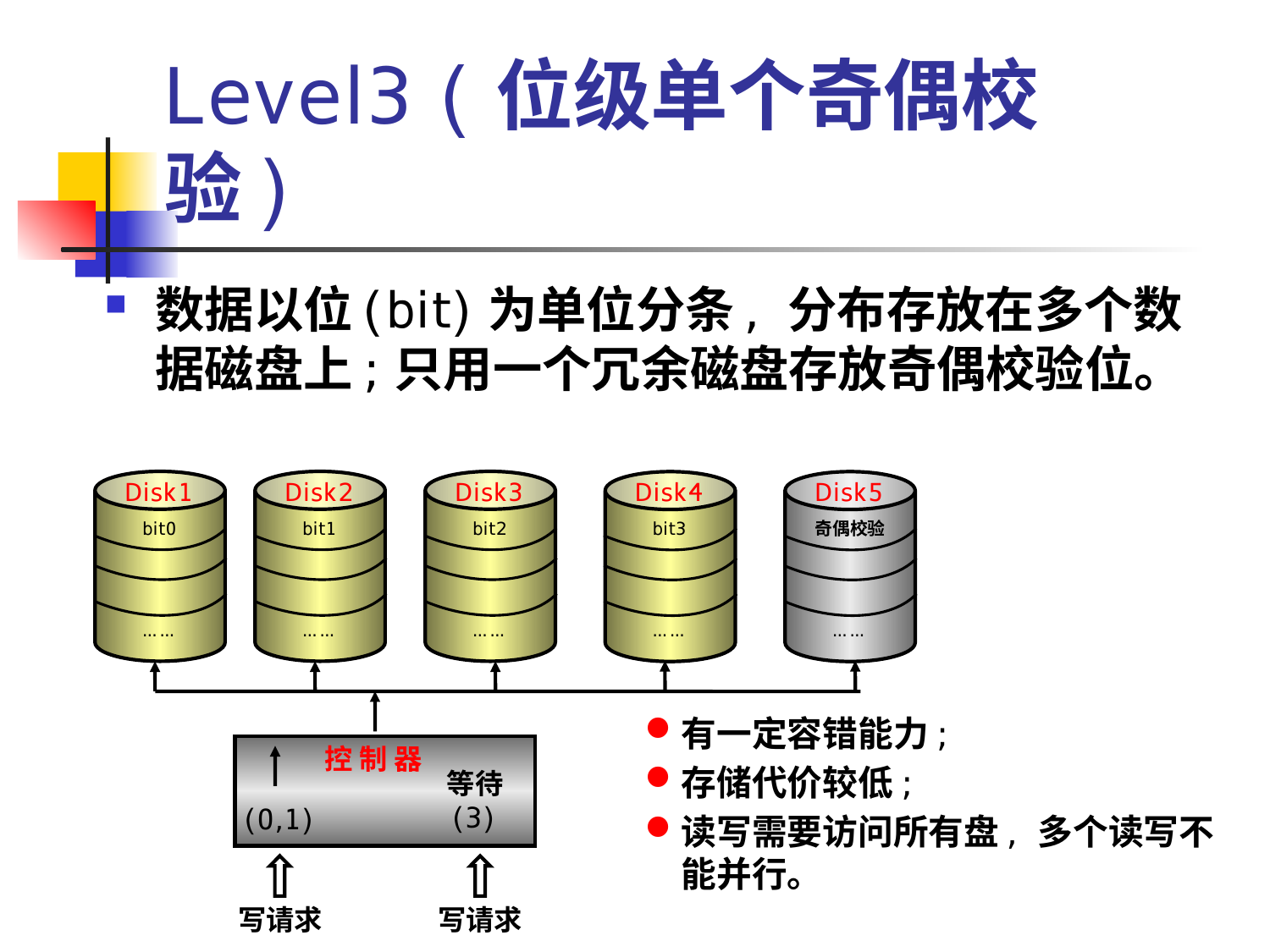

Level3 (位级单个奇偶校验)
数据以位(bit)为单位分条, 分布存放在多个数据磁盘上;只用一个冗余磁盘存放奇偶校验位。

bit0

……
bit1

……
bit2

……
bit3

……
奇偶校验

……
Disk1
Disk2
Disk3
Disk4
Disk5

有一定容错能力;
存储代价较低;
读写需要访问所有盘, 多个读写不能并行。

控 制 器

等待
(3)
(0,1)

写请求
写请求